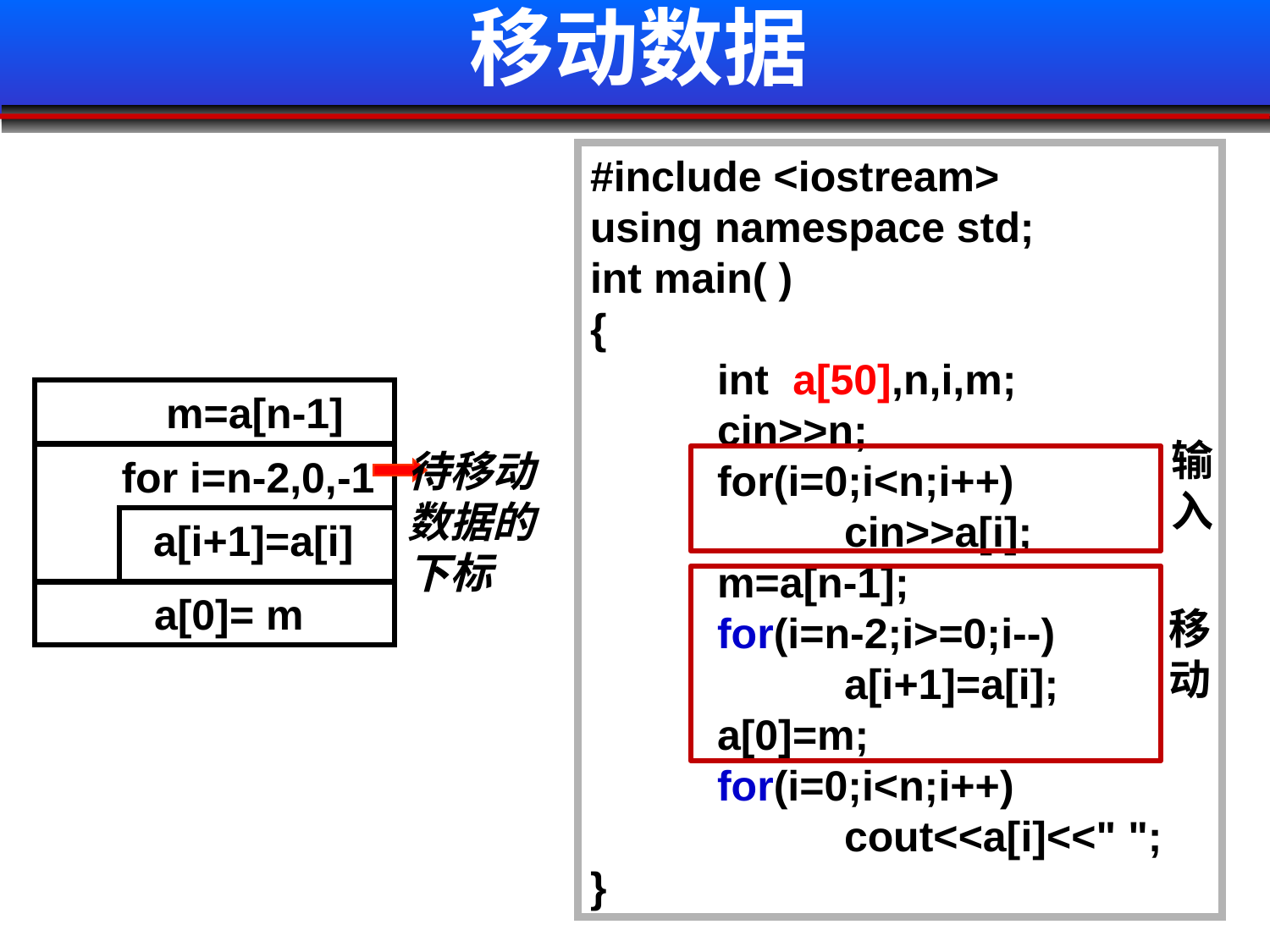

# 移动数据

#include <iostream>
using namespace std;
int main( )
{
	int  a[50],n,i,m;
	cin>>n;
	for(i=0;i<n;i++)
		cin>>a[i];
	m=a[n-1];
	for(i=n-2;i>=0;i--)
		a[i+1]=a[i];
	a[0]=m;
	for(i=0;i<n;i++)
		cout<<a[i]<<" ";
}
          m=a[n-1]
输入
待移动数据的下标

for i=n-2,0,-1

a[i+1]=a[i]

         a[0]= m
移动